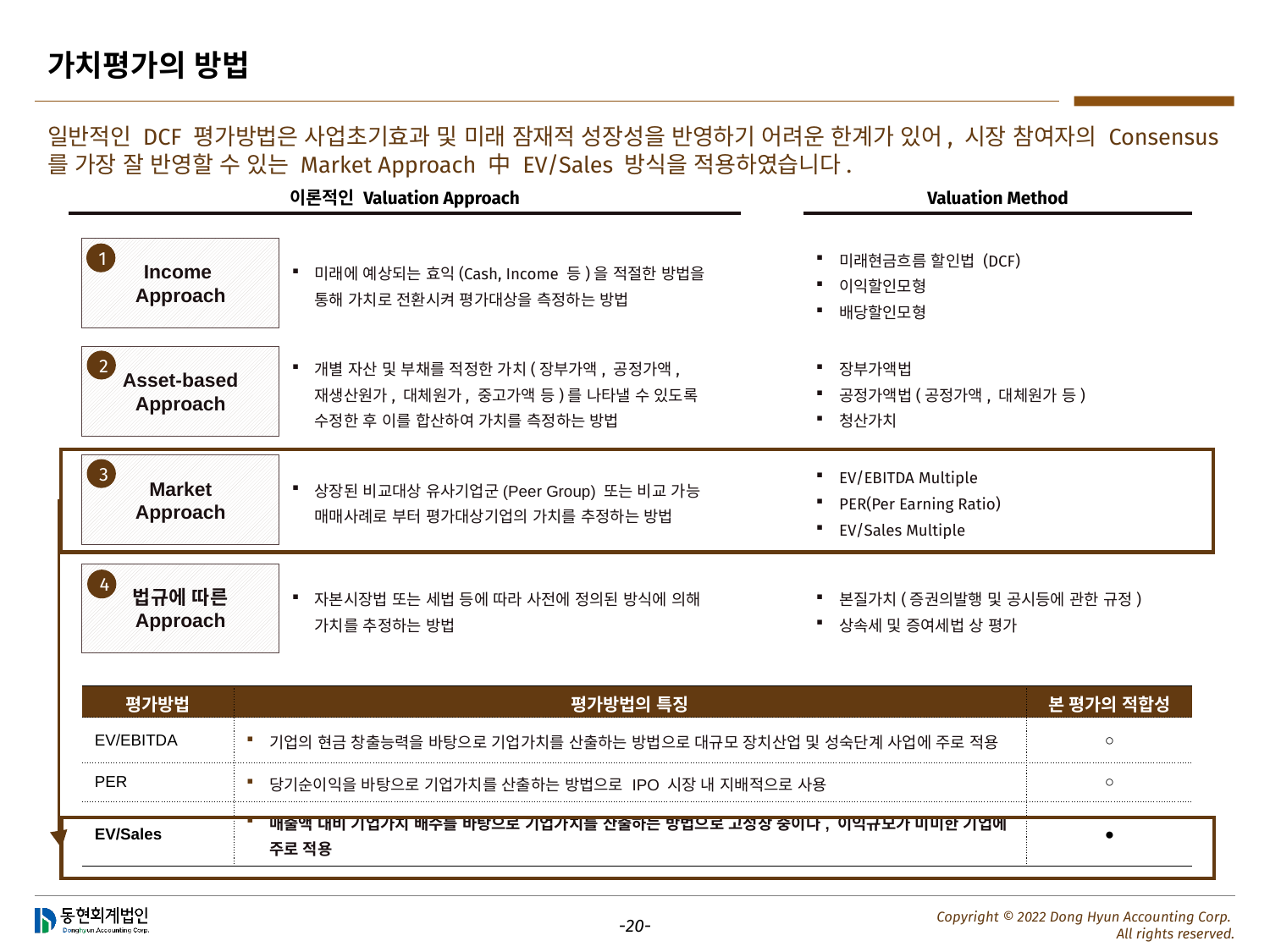

# 가치평가의 방법
일반적인 DCF 평가방법은 사업초기효과 및 미래 잠재적 성장성을 반영하기 어려운 한계가 있어, 시장 참여자의 Consensus를 가장 잘 반영할 수 있는 Market Approach 中 EV/Sales 방식을 적용하였습니다.
이론적인 Valuation Approach
Valuation Method
Income
Approach
미래에 예상되는 효익(Cash, Income 등)을 적절한 방법을 통해 가치로 전환시켜 평가대상을 측정하는 방법
미래현금흐름 할인법 (DCF)
이익할인모형
배당할인모형
1
Asset-based Approach
개별 자산 및 부채를 적정한 가치(장부가액, 공정가액, 재생산원가, 대체원가, 중고가액 등)를 나타낼 수 있도록 수정한 후 이를 합산하여 가치를 측정하는 방법
장부가액법
공정가액법(공정가액, 대체원가 등)
청산가치
2

Market
Approach
상장된 비교대상 유사기업군(Peer Group) 또는 비교 가능 매매사례로 부터 평가대상기업의 가치를 추정하는 방법
EV/EBITDA Multiple
PER(Per Earning Ratio)
EV/Sales Multiple
3
자본시장법 또는 세법 등에 따라 사전에 정의된 방식에 의해 가치를 추정하는 방법
본질가치(증권의발행 및 공시등에 관한 규정)
상속세 및 증여세법 상 평가
법규에 따른 Approach
4
| 평가방법 | 평가방법의 특징 | 본 평가의 적합성 |
| --- | --- | --- |
| EV/EBITDA | 기업의 현금 창출능력을 바탕으로 기업가치를 산출하는 방법으로 대규모 장치산업 및 성숙단계 사업에 주로 적용 | ○ |
| PER | 당기순이익을 바탕으로 기업가치를 산출하는 방법으로 IPO 시장 내 지배적으로 사용 | ○ |
| EV/Sales | 매출액 대비 기업가치 배수를 바탕으로 기업가치를 산출하는 방법으로 고성장 중이나, 이익규모가 미미한 기업에 주로 적용 | ● |